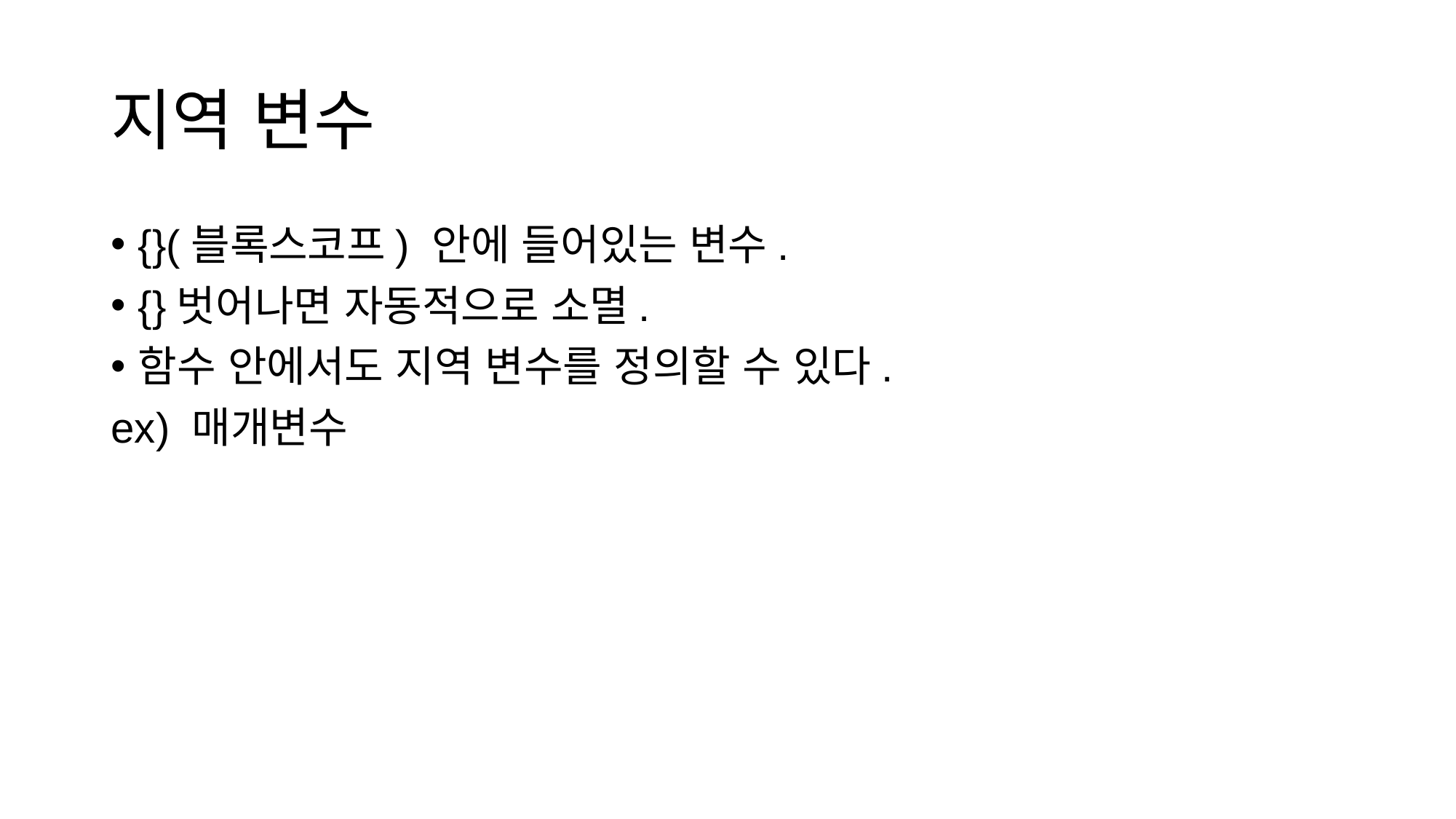

# 지역 변수
{}(블록스코프) 안에 들어있는 변수.
{}벗어나면 자동적으로 소멸.
함수 안에서도 지역 변수를 정의할 수 있다.
ex) 매개변수